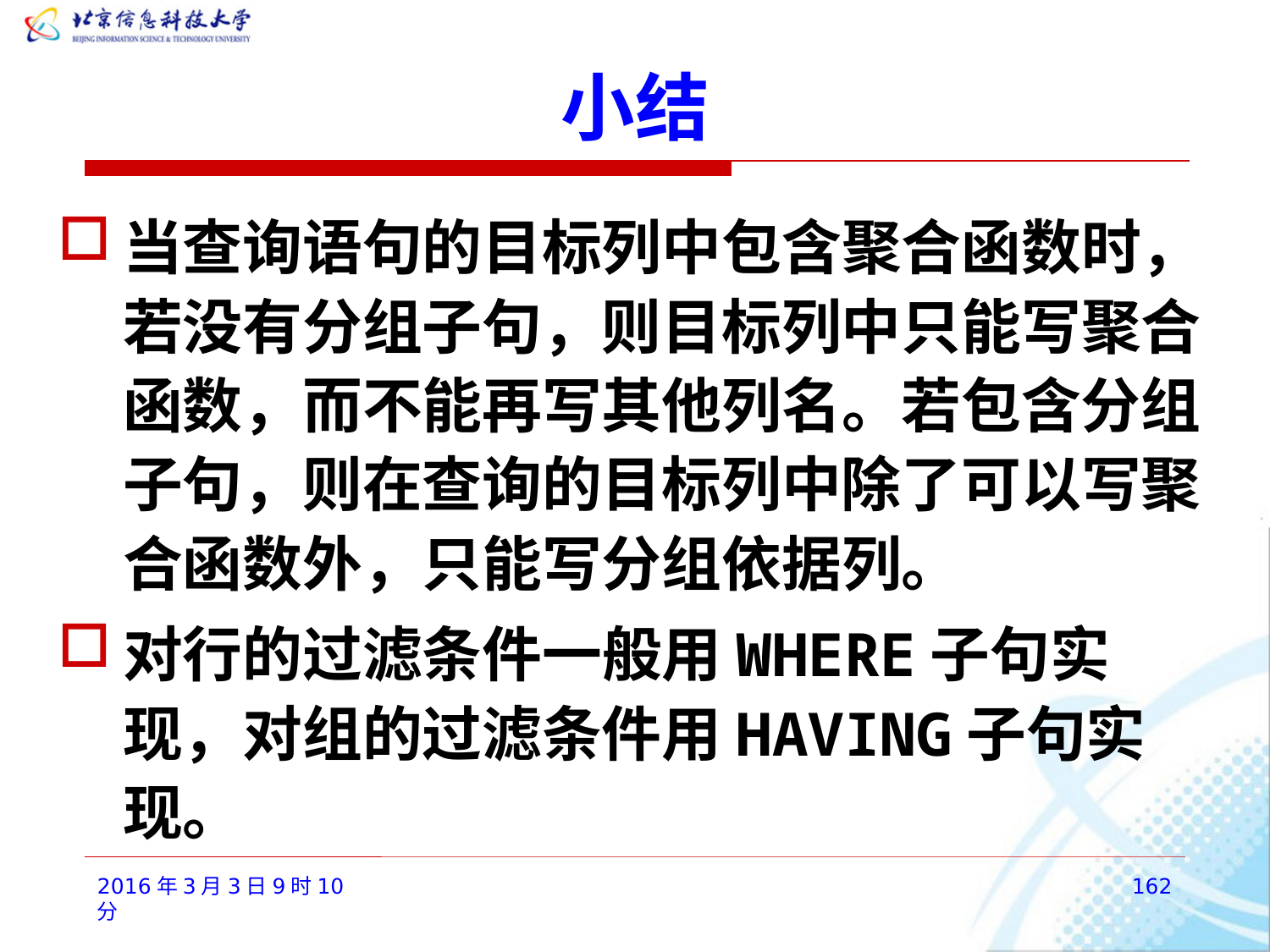

# 小结
当查询语句的目标列中包含聚合函数时，若没有分组子句，则目标列中只能写聚合函数，而不能再写其他列名。若包含分组子句，则在查询的目标列中除了可以写聚合函数外，只能写分组依据列。
对行的过滤条件一般用WHERE子句实现，对组的过滤条件用HAVING子句实现。
2016年3月3日9时10分
162